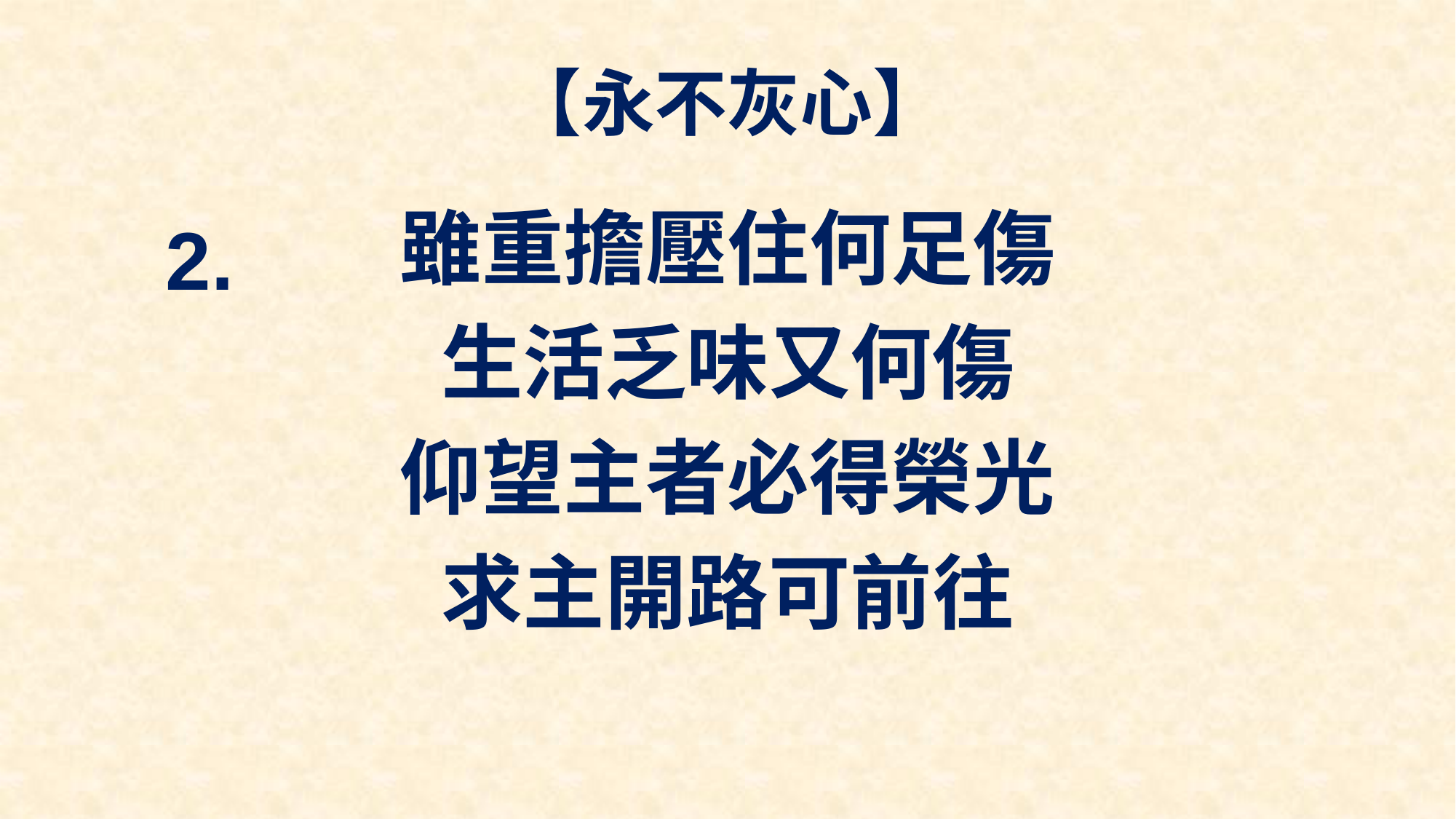

# 【永不灰心】
雖重擔壓住何足傷
生活乏味又何傷
仰望主者必得榮光
求主開路可前往
2.